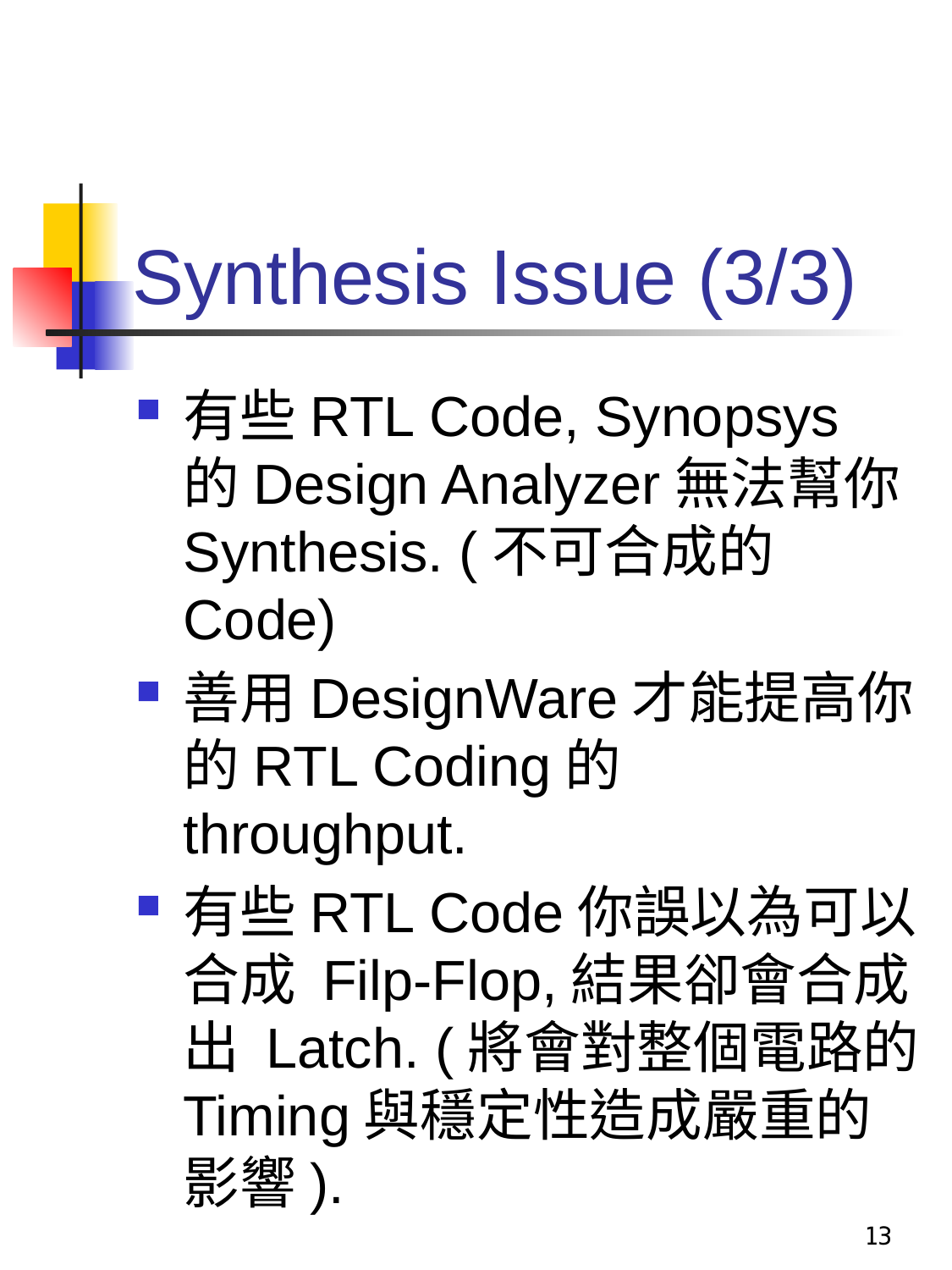

# Synthesis Issue (3/3)
有些RTL Code, Synopsys 的Design Analyzer無法幫你Synthesis. (不可合成的Code)
善用DesignWare才能提高你的RTL Coding的 throughput.
有些RTL Code你誤以為可以合成 Filp-Flop,結果卻會合成出 Latch. (將會對整個電路的Timing與穩定性造成嚴重的影響).
13